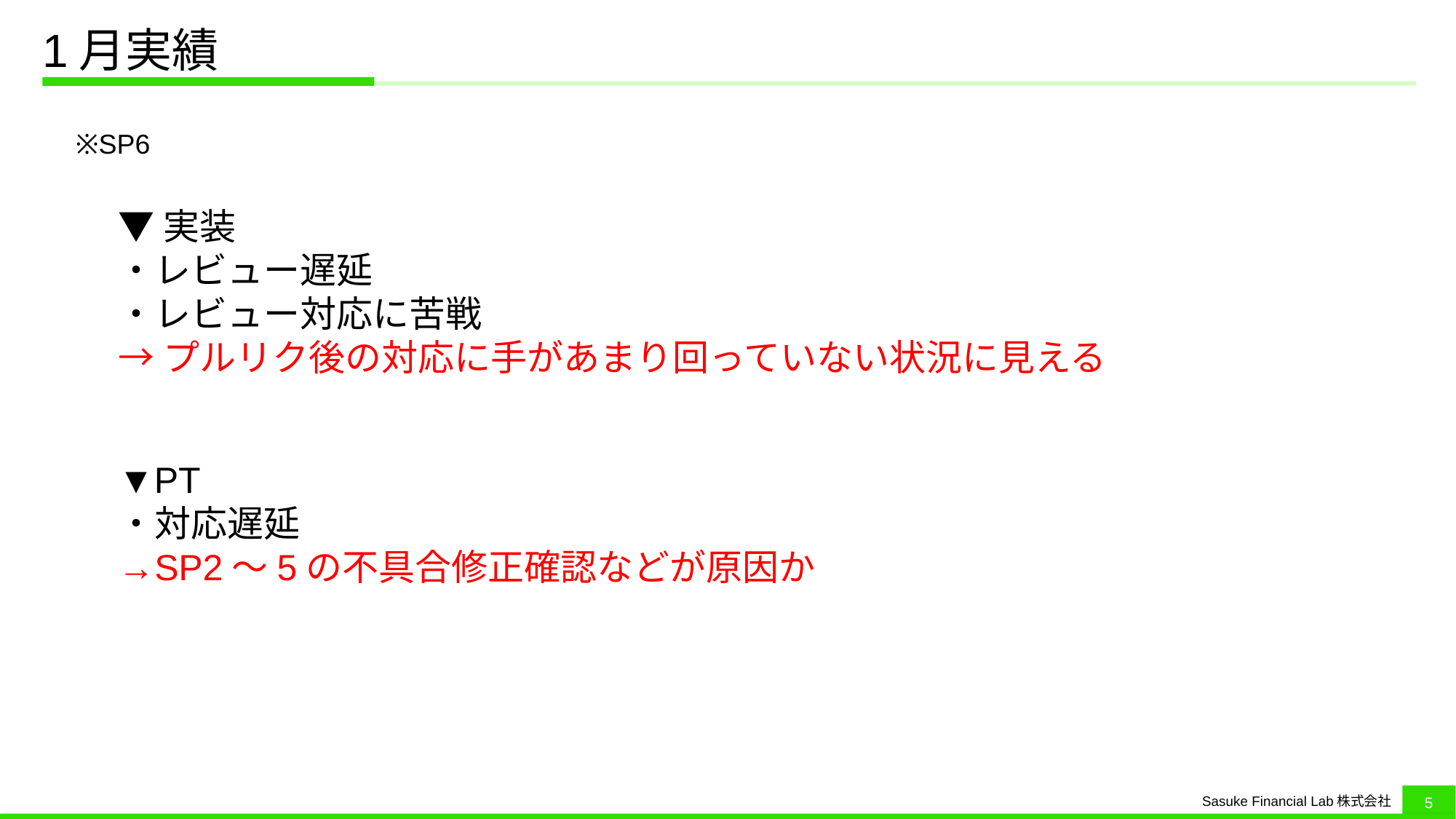

# 1月実績
※SP6
▼実装
・レビュー遅延
・レビュー対応に苦戦
→プルリク後の対応に手があまり回っていない状況に見える
▼PT
・対応遅延
→SP2〜5の不具合修正確認などが原因か
5
Sasuke Financial Lab株式会社